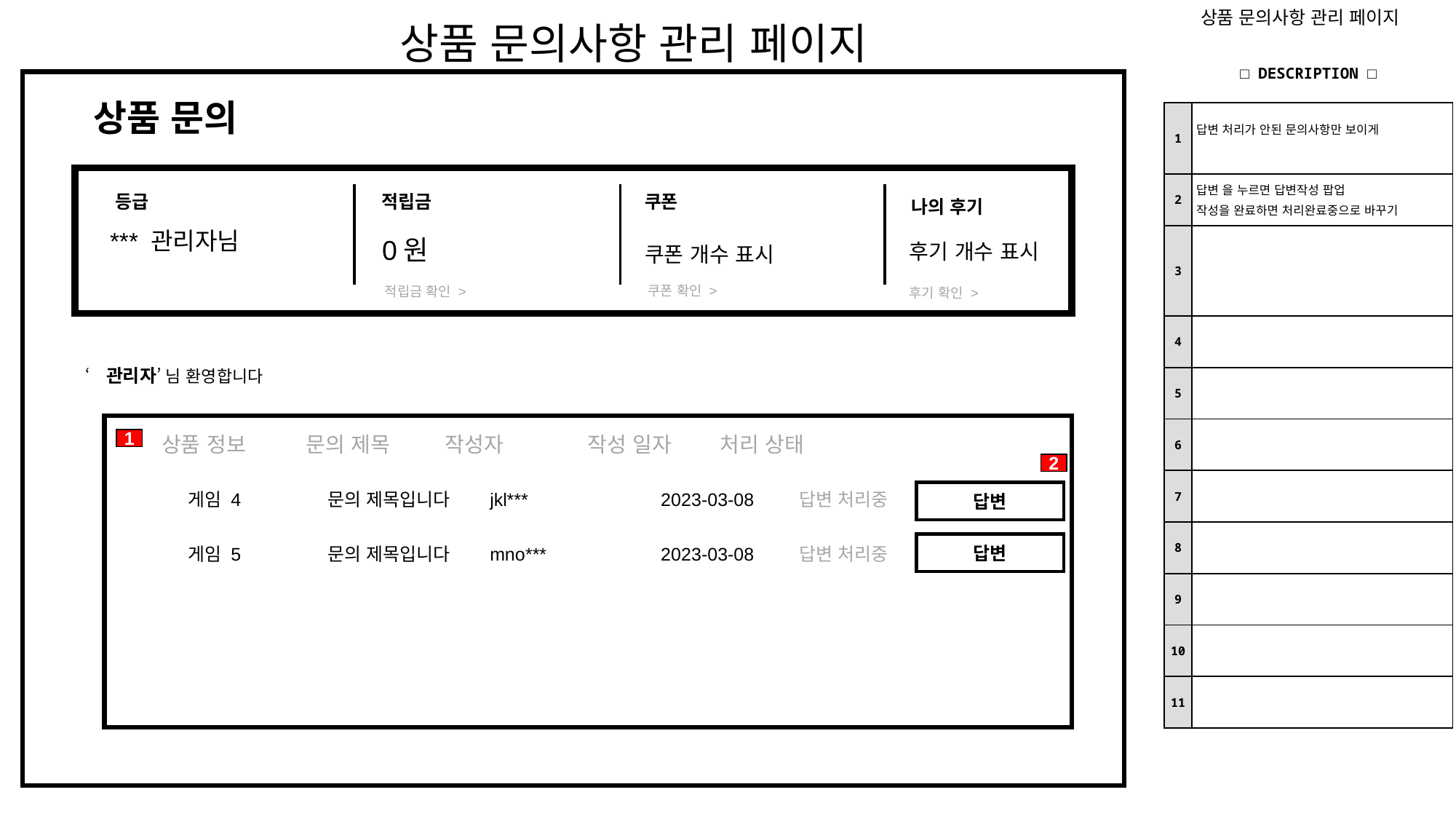

상품 문의사항 관리 페이지
상품 문의사항 관리 페이지
| □ DESCRIPTION □ |  |
| --- | --- |
| 1 | 답변 처리가 안된 문의사항만 보이게 |
| 2 | 답변 을 누르면 답변작성 팝업 작성을 완료하면 처리완료중으로 바꾸기 |
| 3 |  |
| 4 |  |
| 5 |  |
| 6 |  |
| 7 |  |
| 8 |  |
| 9 |  |
| 10 |  |
| 11 |  |

상품 문의

등급
적립금
쿠폰
나의 후기
*** 관리자님
0원
후기 개수 표시
쿠폰 개수 표시
쿠폰 확인 >
적립금 확인 >
후기 확인 >
‘관리자’ 님 환영합니다

상품 정보          문의 제목         작성자              작성 일자        처리 상태
1
2
답변
 게임 4	       문의 제목입니다       jkl***	         2023-03-08        답변 처리중
답변
 게임 5	       문의 제목입니다       mno***	         2023-03-08        답변 처리중